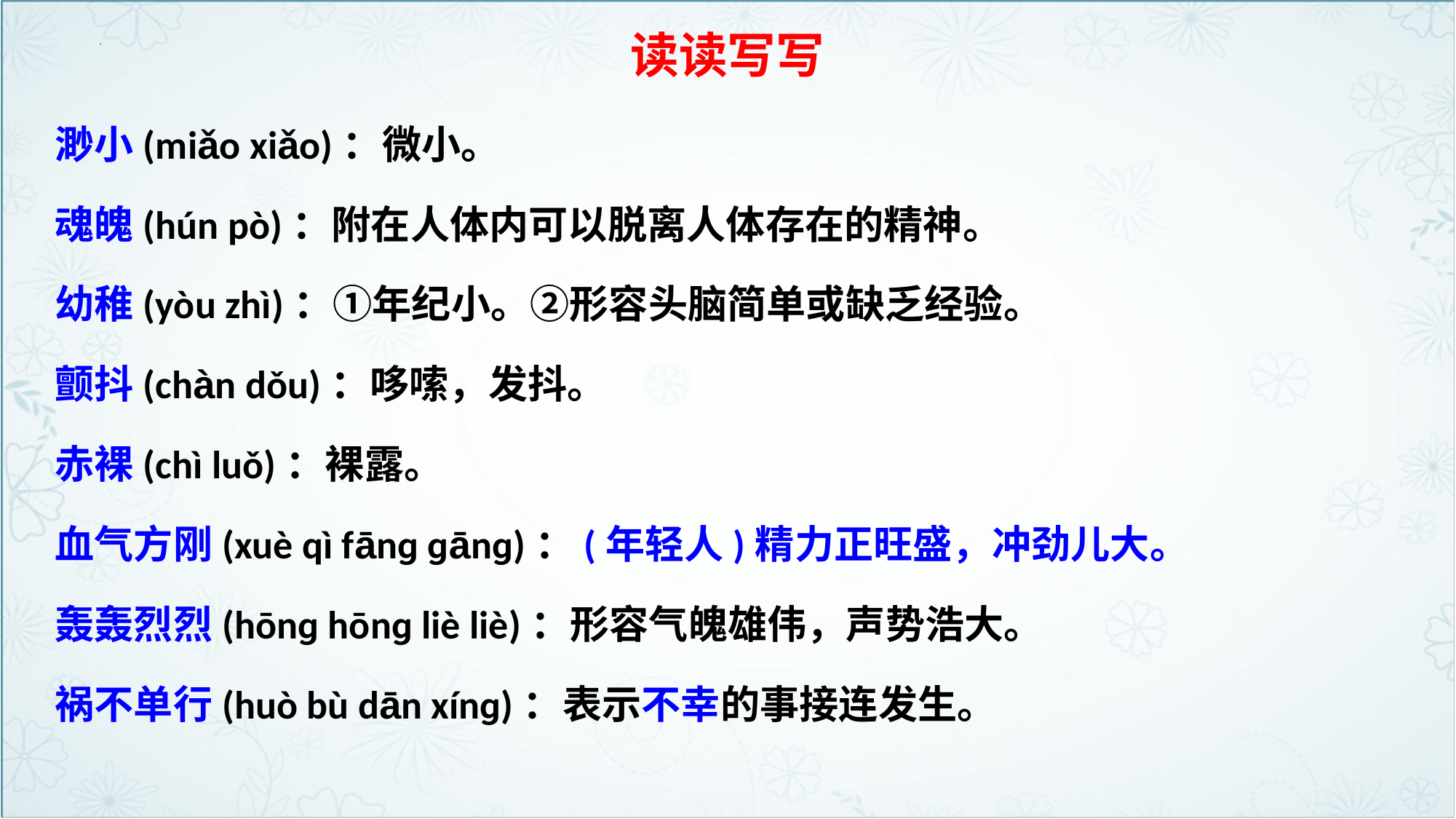

# 读读写写
渺小(miǎo xiǎo)：微小。
魂魄(hún pò)：附在人体内可以脱离人体存在的精神。
幼稚(yòu zhì)：①年纪小。②形容头脑简单或缺乏经验。
颤抖(chàn dǒu)：哆嗦，发抖。
赤裸(chì luǒ)：裸露。
血气方刚(xuè qì fānɡ ɡānɡ)：(年轻人)精力正旺盛，冲劲儿大。
轰轰烈烈(hōnɡ hōnɡ liè liè)：形容气魄雄伟，声势浩大。
祸不单行(huò bù dān xínɡ)：表示不幸的事接连发生。